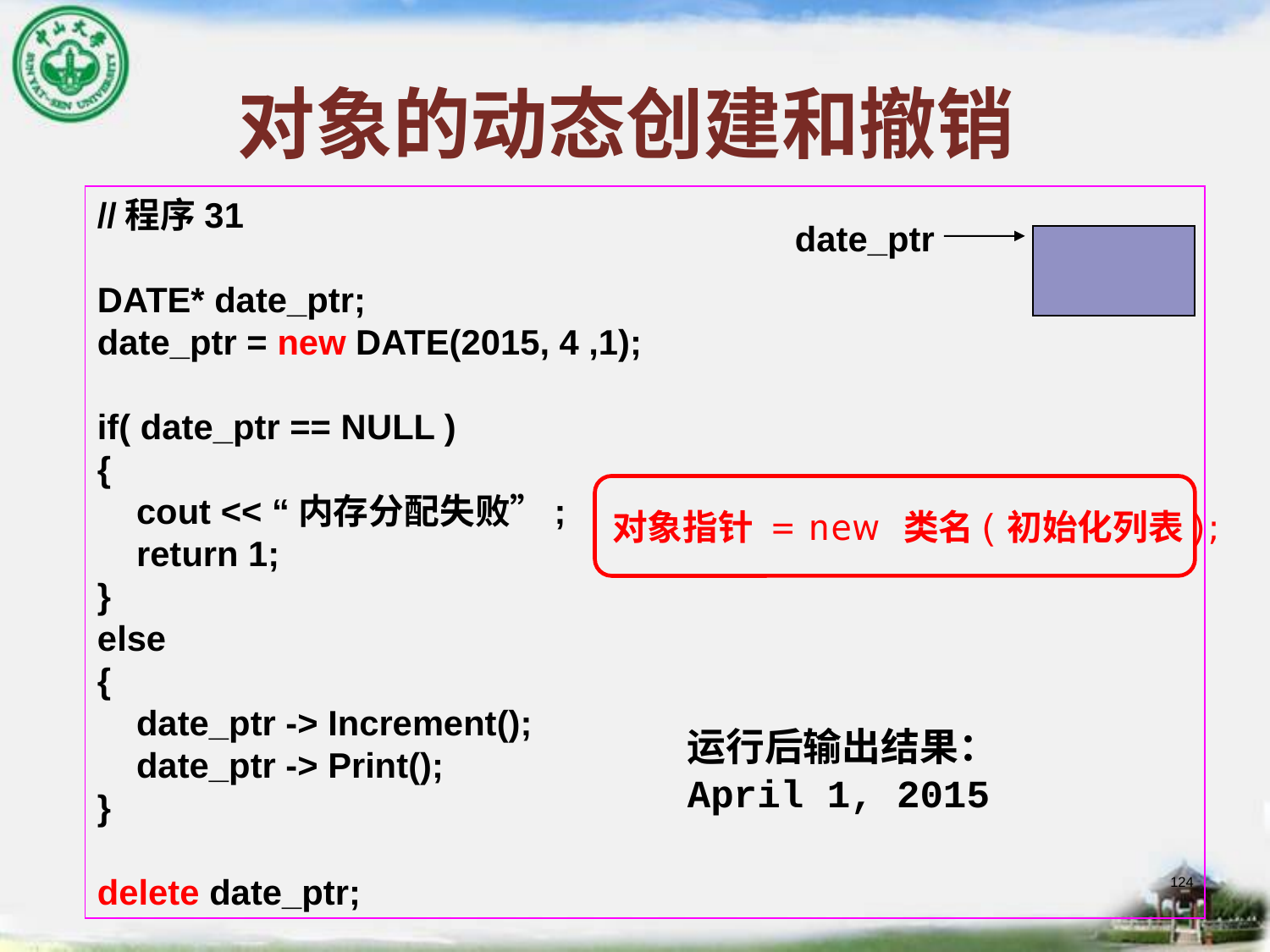

# 对象的动态创建和撤销
//程序31

DATE* date_ptr;
date_ptr = new DATE(2015, 4 ,1);

if( date_ptr == NULL )
{
    cout << “内存分配失败”;
    return 1;
}
else
{
    date_ptr -> Increment();
    date_ptr -> Print();
}

delete date_ptr;
date_ptr

对象指针 = new 类名(初始化列表);
运行后输出结果：
April 1, 2015
124